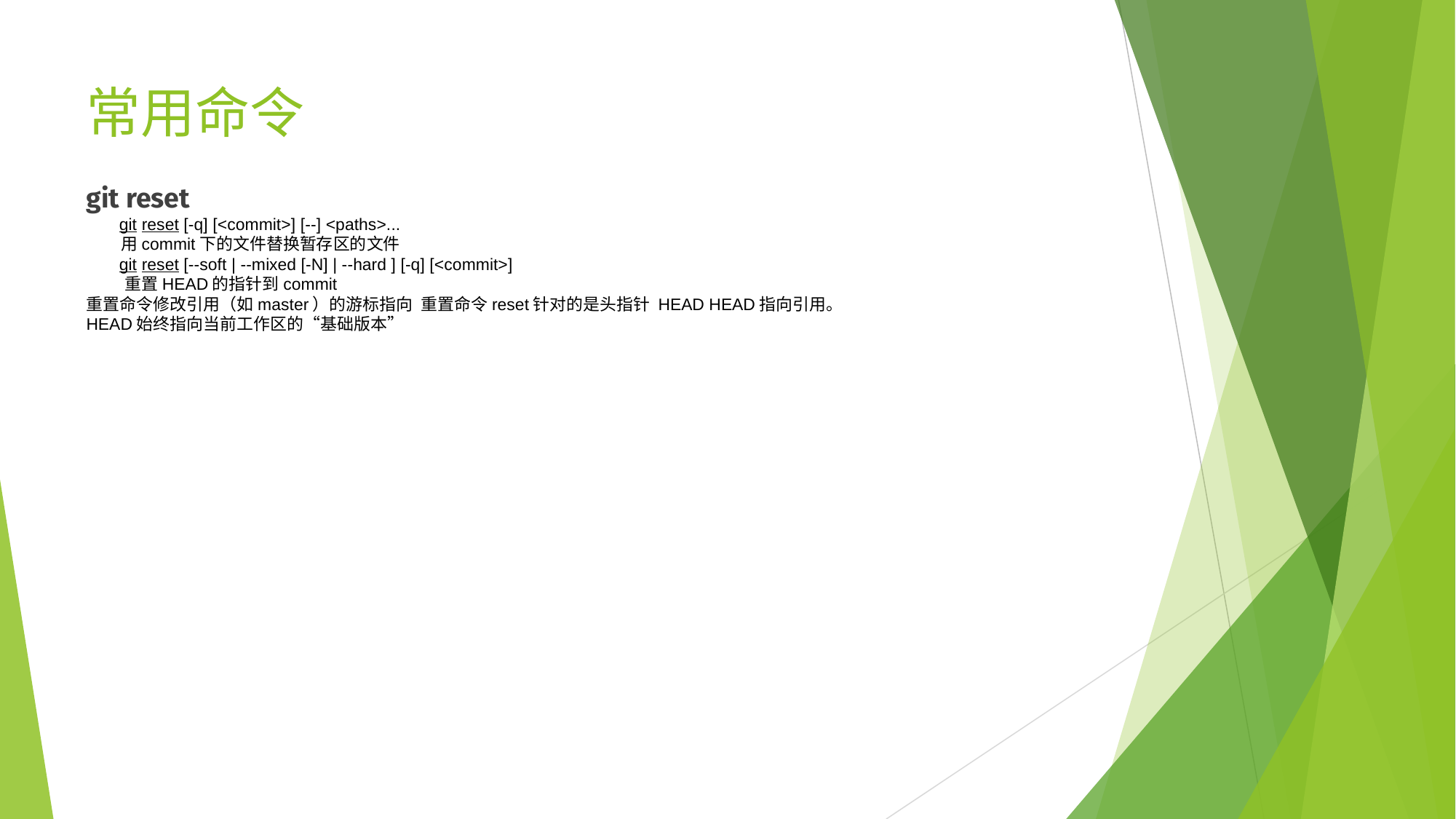

# 常用命令
git reset
       git reset [-q] [<commit>] [--] <paths>...
        用commit下的文件替换暂存区的文件
       git reset [--soft | --mixed [-N] | --hard ] [-q] [<commit>]
         重置HEAD的指针到commit
重置命令修改引用（如master）的游标指向  重置命令reset针对的是头指针 HEAD HEAD指向引用。
HEAD始终指向当前工作区的“基础版本”